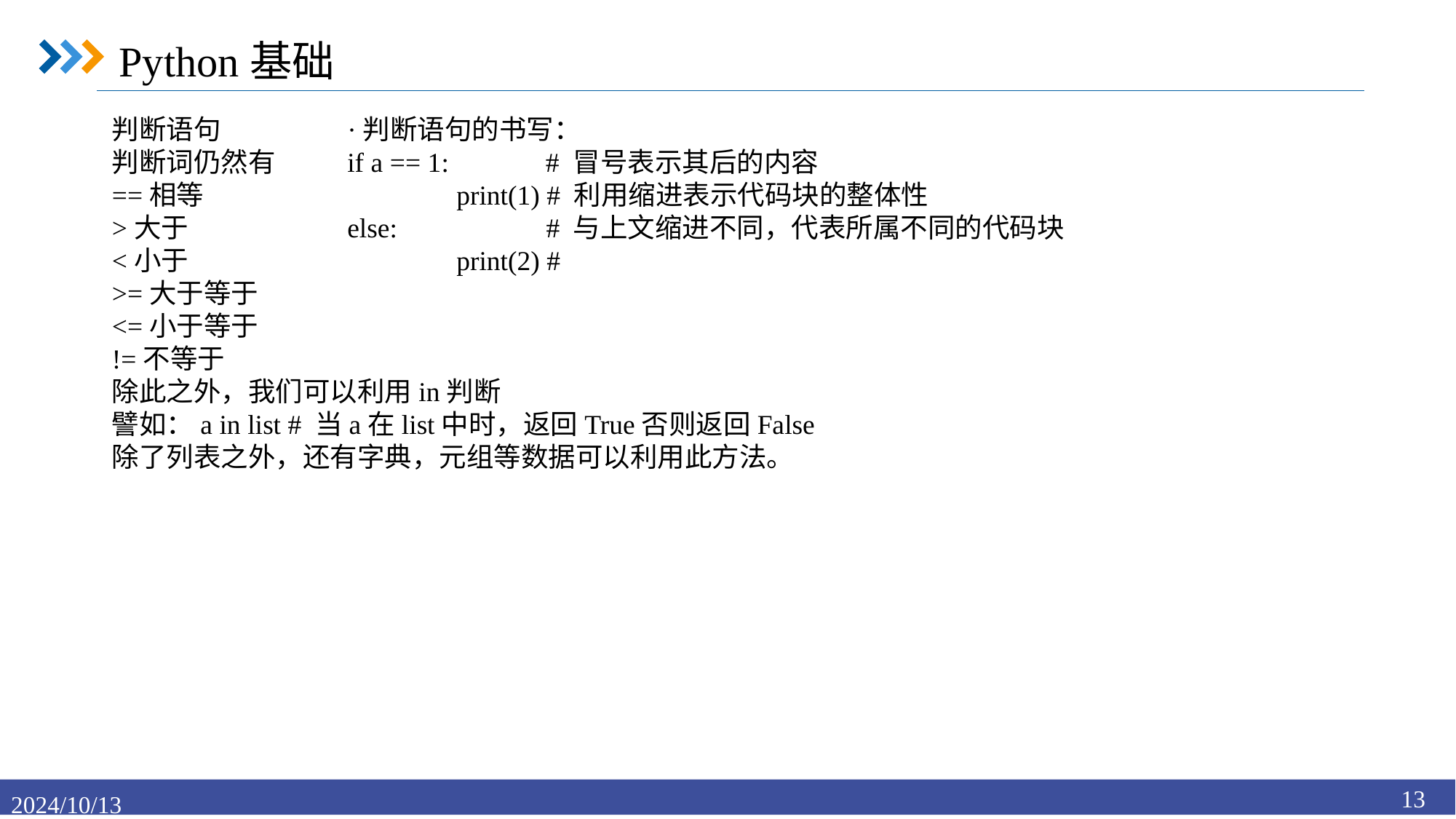

Python基础
判断语句
判断词仍然有
==相等
>大于
<小于
>=大于等于
<=小于等于
!=不等于
除此之外，我们可以利用in判断
譬如：a in list # 当a在list中时，返回True否则返回False
除了列表之外，还有字典，元组等数据可以利用此方法。

·判断语句的书写：
if a == 1:              # 冒号表示其后的内容
	print(1) # 利用缩进表示代码块的整体性
else:	             # 与上文缩进不同，代表所属不同的代码块
	print(2) #